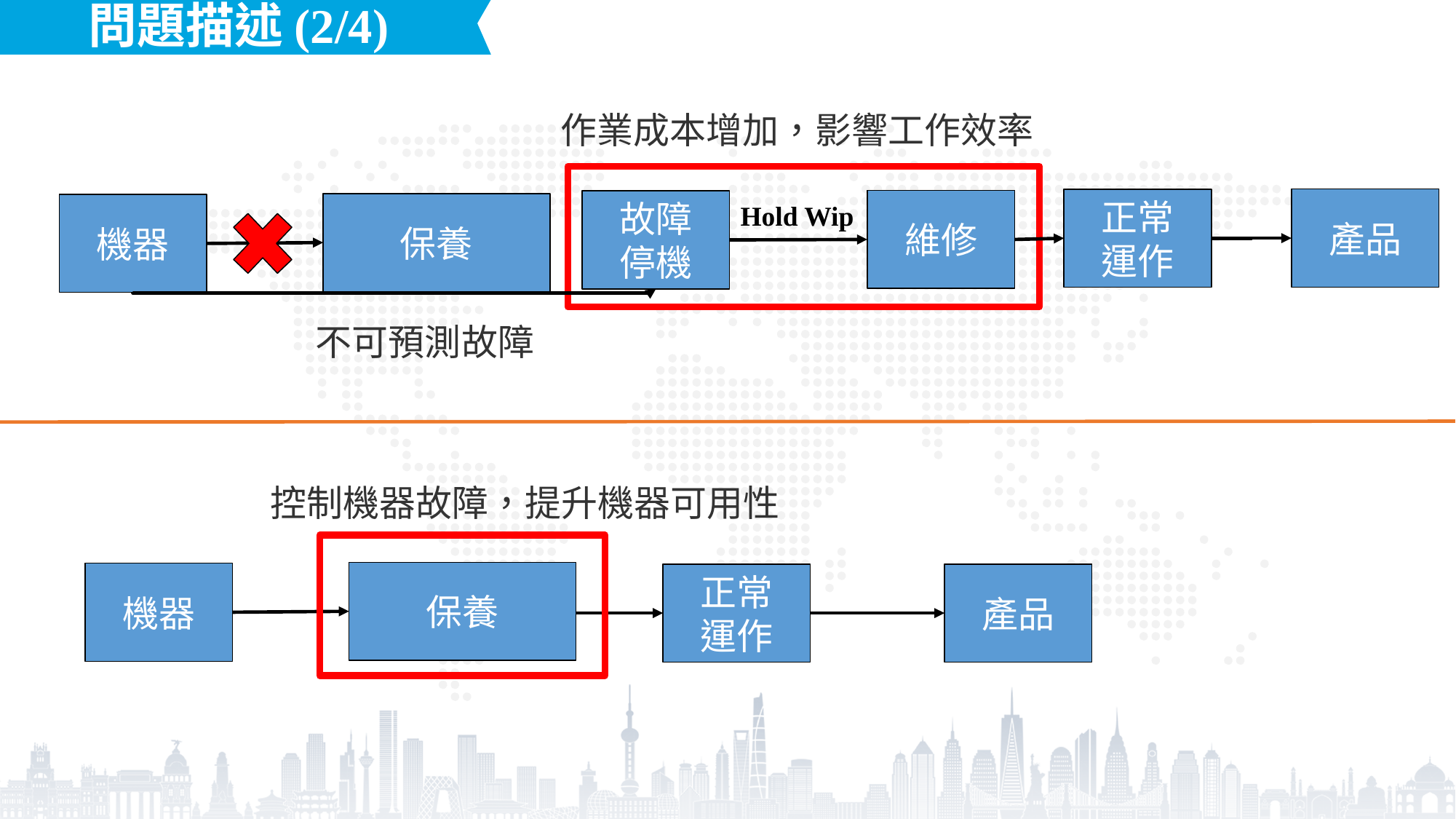

問題描述(2/4)
作業成本增加，影響工作效率

產品
正常
運作
維修
故障
停機
保養
Hold Wip
機器

不可預測故障
控制機器故障，提升機器可用性

保養
機器
正常
運作
產品